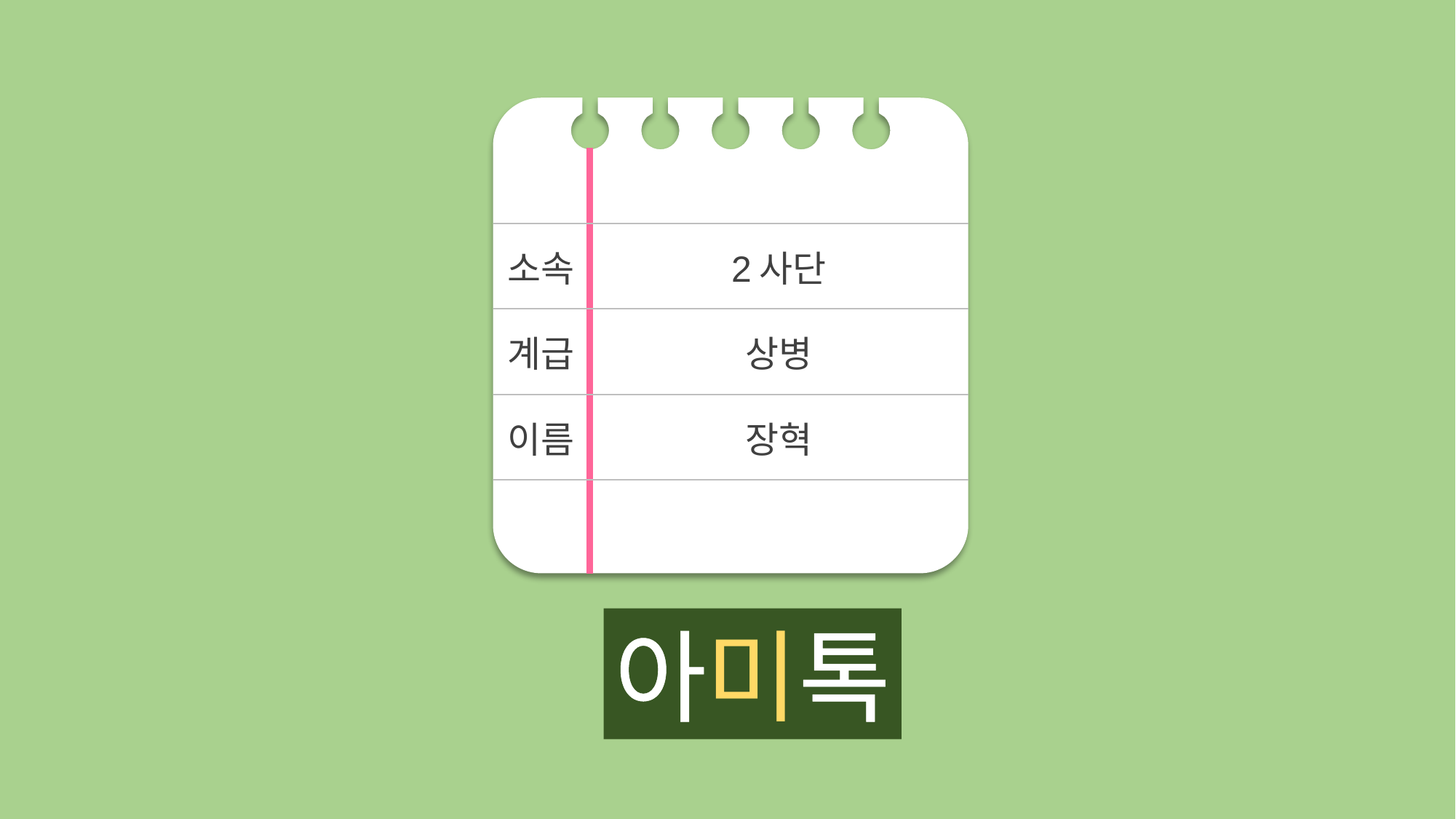

| 소속 | 2사단 |
| --- | --- |
| 계급 | 상병 |
| 이름 | 장혁 |
아미톡